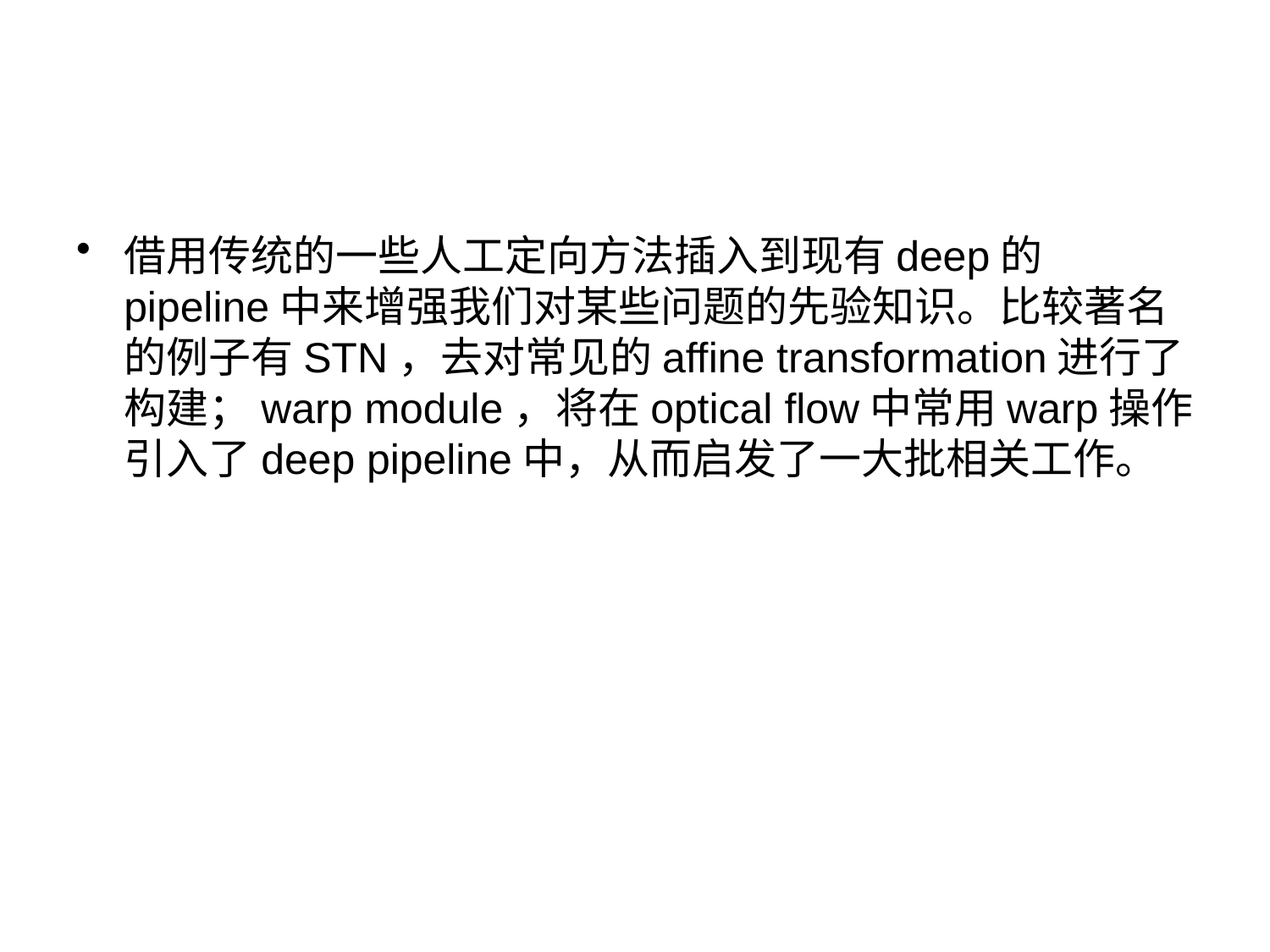

#
借用传统的一些人工定向方法插入到现有deep的pipeline中来增强我们对某些问题的先验知识。比较著名的例子有STN，去对常见的affine transformation进行了构建；warp module，将在optical flow中常用warp操作引入了deep pipeline中，从而启发了一大批相关工作。